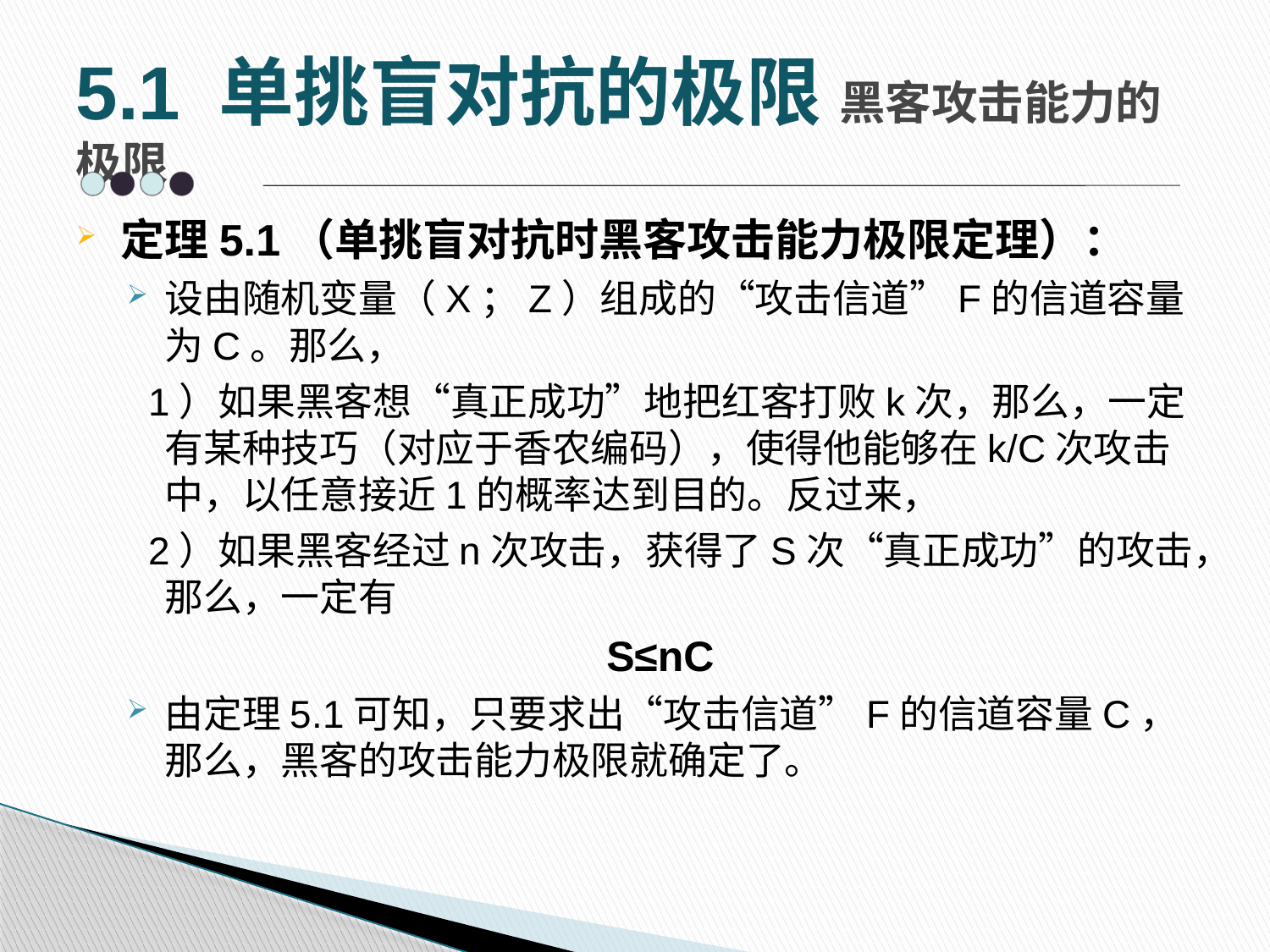

# 5.1 单挑盲对抗的极限 黑客攻击能力的极限

定理5.1（单挑盲对抗时黑客攻击能力极限定理）：
设由随机变量（X；Z）组成的“攻击信道”F的信道容量为C。那么，
  1）如果黑客想“真正成功”地把红客打败k次，那么，一定有某种技巧（对应于香农编码），使得他能够在k/C次攻击中，以任意接近1的概率达到目的。反过来，
  2）如果黑客经过n次攻击，获得了S次“真正成功”的攻击，那么，一定有
S≤nC
由定理5.1可知，只要求出“攻击信道”F的信道容量C，那么，黑客的攻击能力极限就确定了。